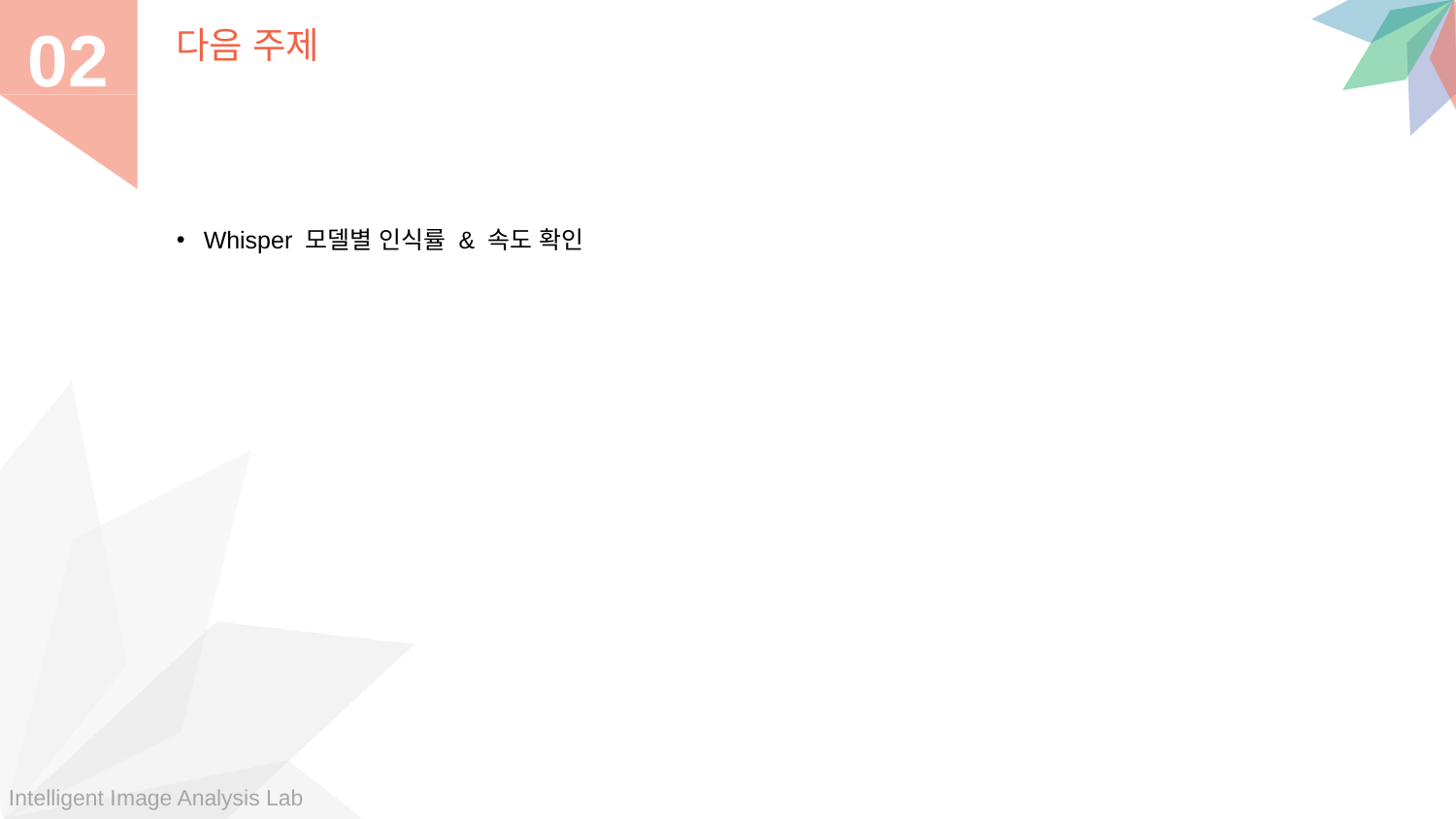

다음 주제
02
Whisper 모델별 인식률 & 속도 확인